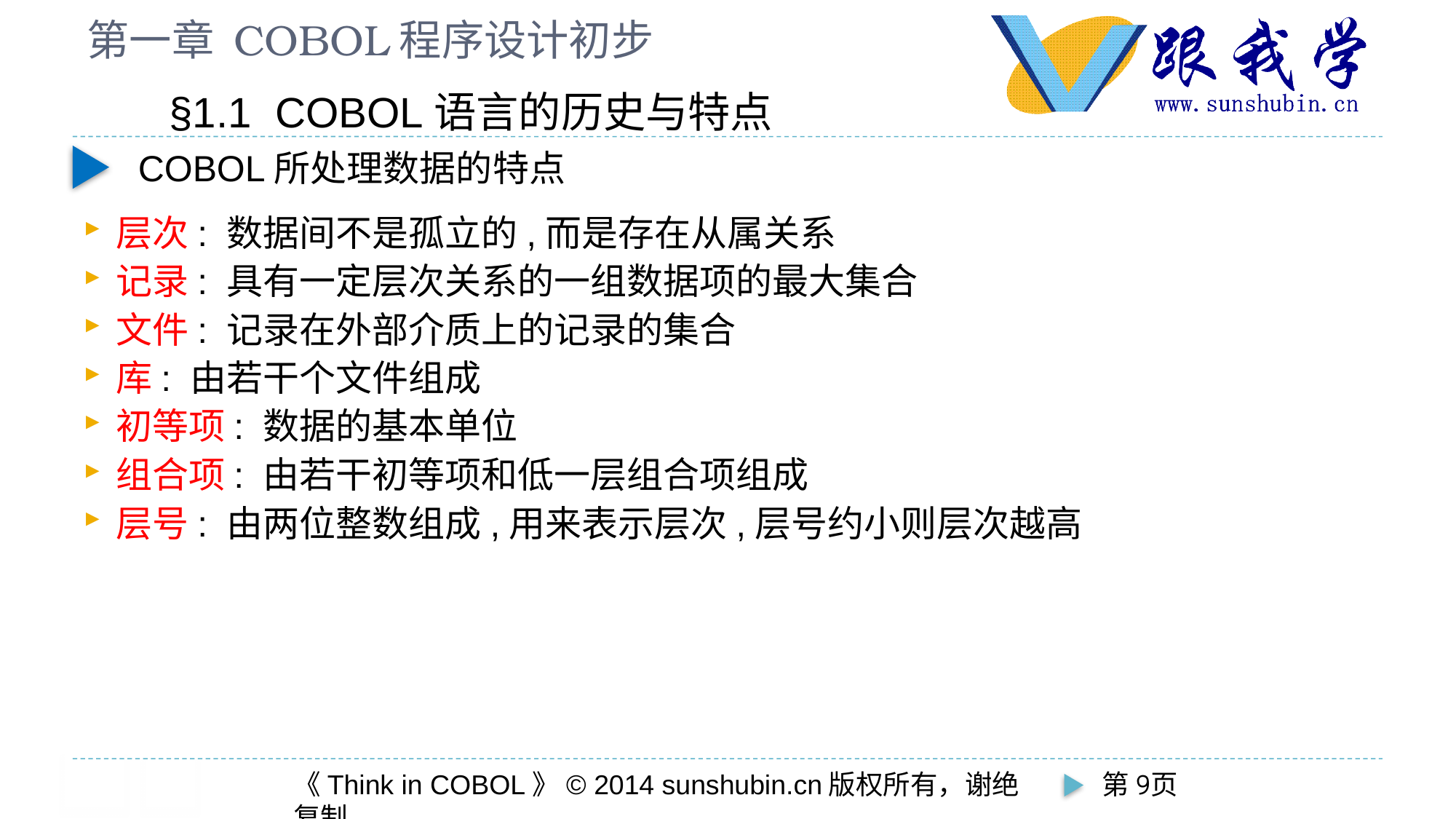

# 第一章 COBOL程序设计初步
§1.1  COBOL语言的历史与特点

COBOL所处理数据的特点
层次: 数据间不是孤立的,而是存在从属关系
记录: 具有一定层次关系的一组数据项的最大集合
文件: 记录在外部介质上的记录的集合
库: 由若干个文件组成
初等项: 数据的基本单位
组合项: 由若干初等项和低一层组合项组成
层号: 由两位整数组成,用来表示层次,层号约小则层次越高